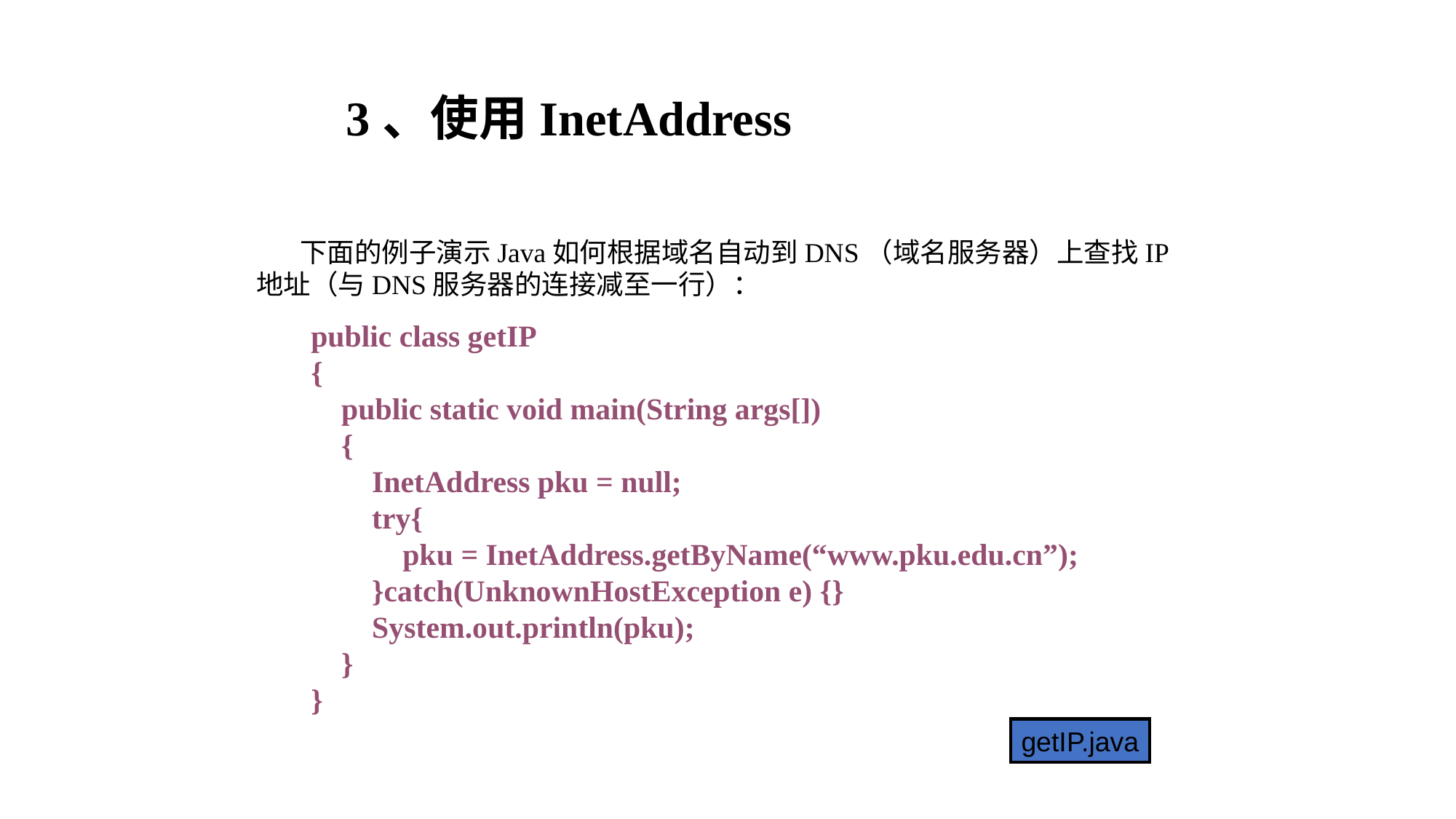

3、使用InetAddress
      下面的例子演示Java如何根据域名自动到DNS（域名服务器）上查找IP地址（与DNS服务器的连接减至一行）：

public class getIP
{
    public static void main(String args[])
    {
        InetAddress pku = null;
        try{
            pku = InetAddress.getByName(“www.pku.edu.cn”);
        }catch(UnknownHostException e) {}
        System.out.println(pku);
    }
}
getIP.java